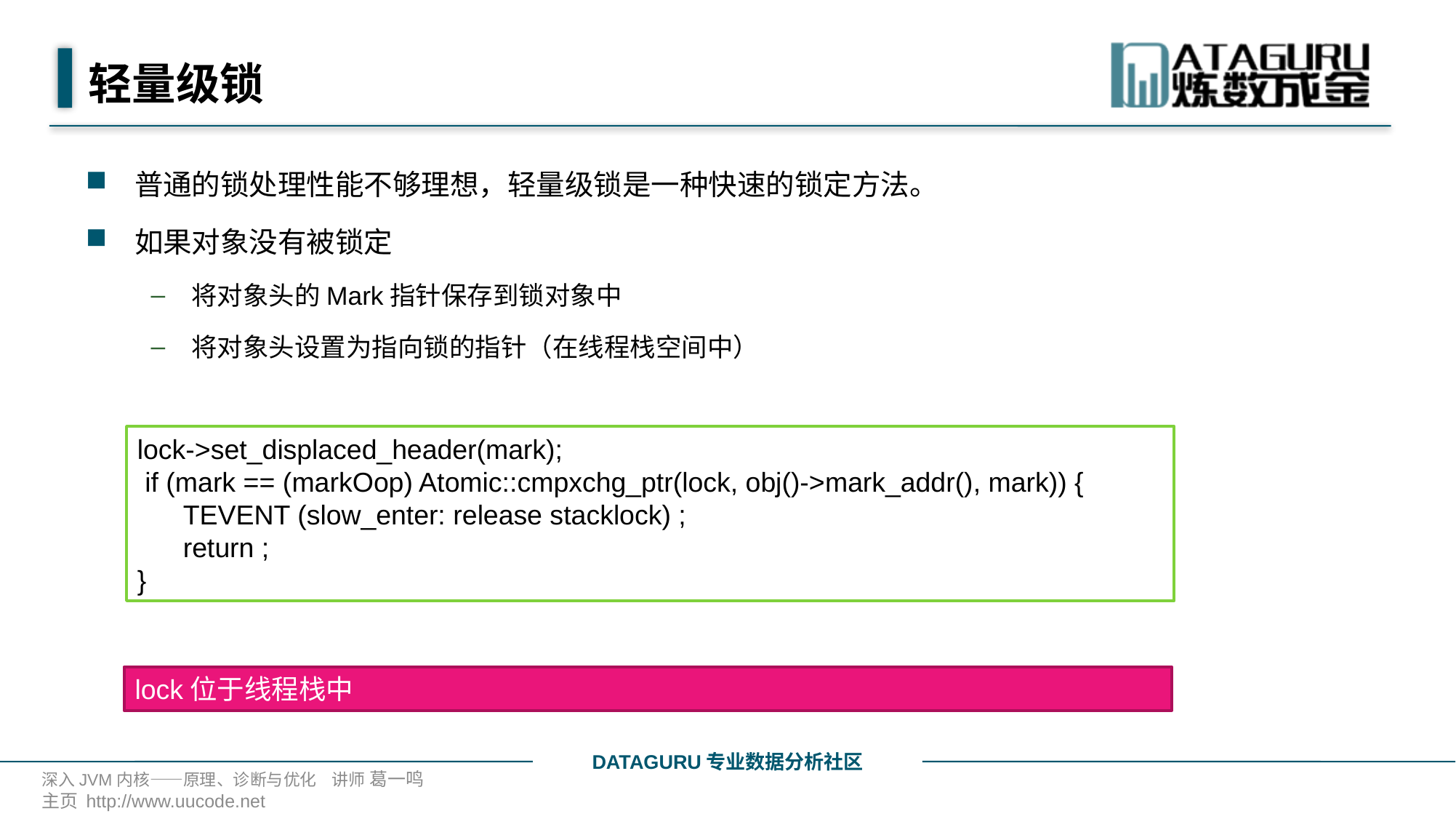

# 轻量级锁
普通的锁处理性能不够理想，轻量级锁是一种快速的锁定方法。
如果对象没有被锁定
将对象头的Mark指针保存到锁对象中
将对象头设置为指向锁的指针（在线程栈空间中）
lock->set_displaced_header(mark);
 if (mark == (markOop) Atomic::cmpxchg_ptr(lock, obj()->mark_addr(), mark)) {
      TEVENT (slow_enter: release stacklock) ;
      return ;
}
lock位于线程栈中